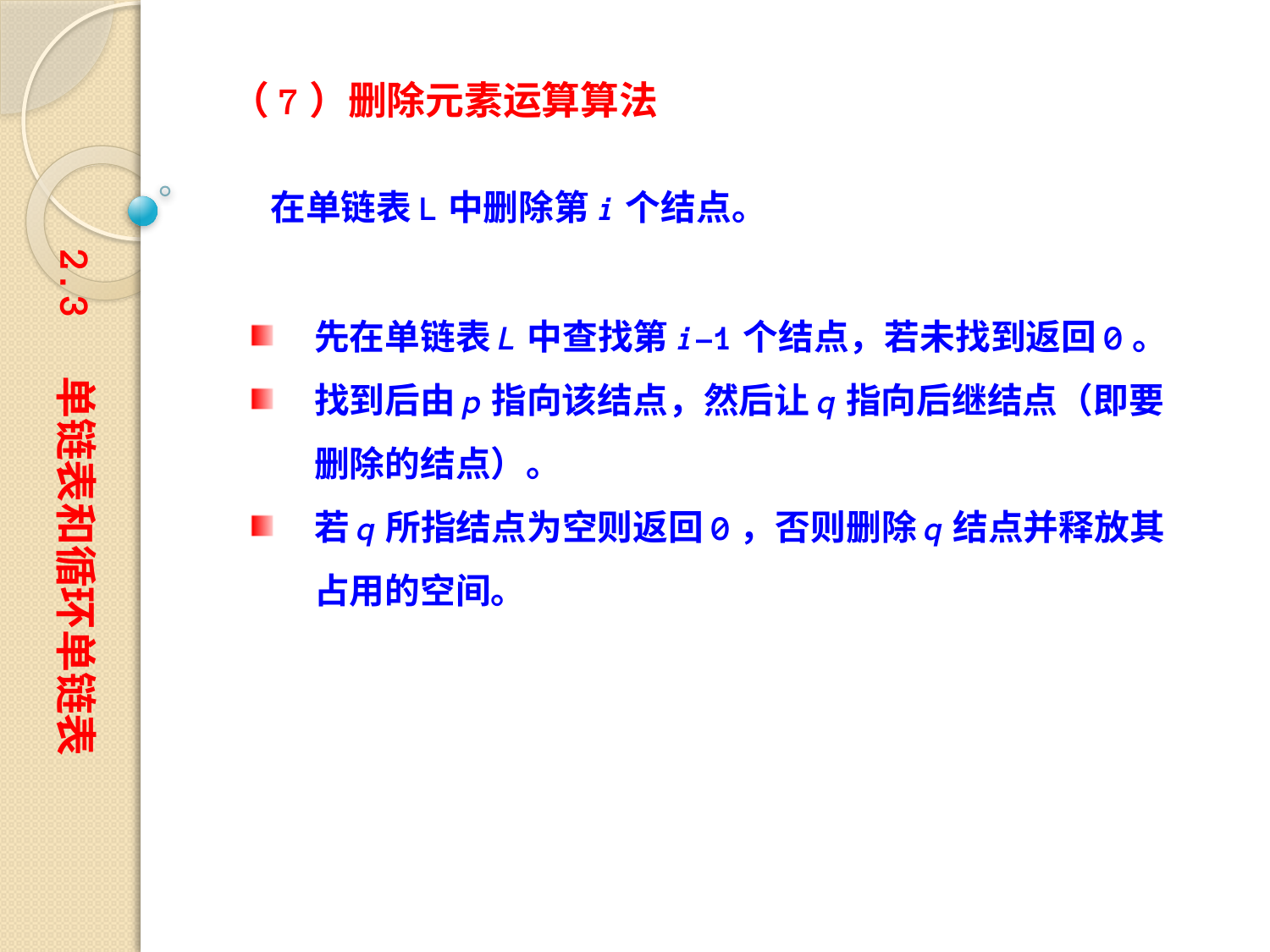

（7）删除元素运算算法
在单链表L中删除第i个结点。
2.3  单链表和循环单链表
先在单链表L中查找第i-1个结点，若未找到返回0。
找到后由p指向该结点，然后让q指向后继结点（即要删除的结点）。
若q所指结点为空则返回0，否则删除q结点并释放其占用的空间。